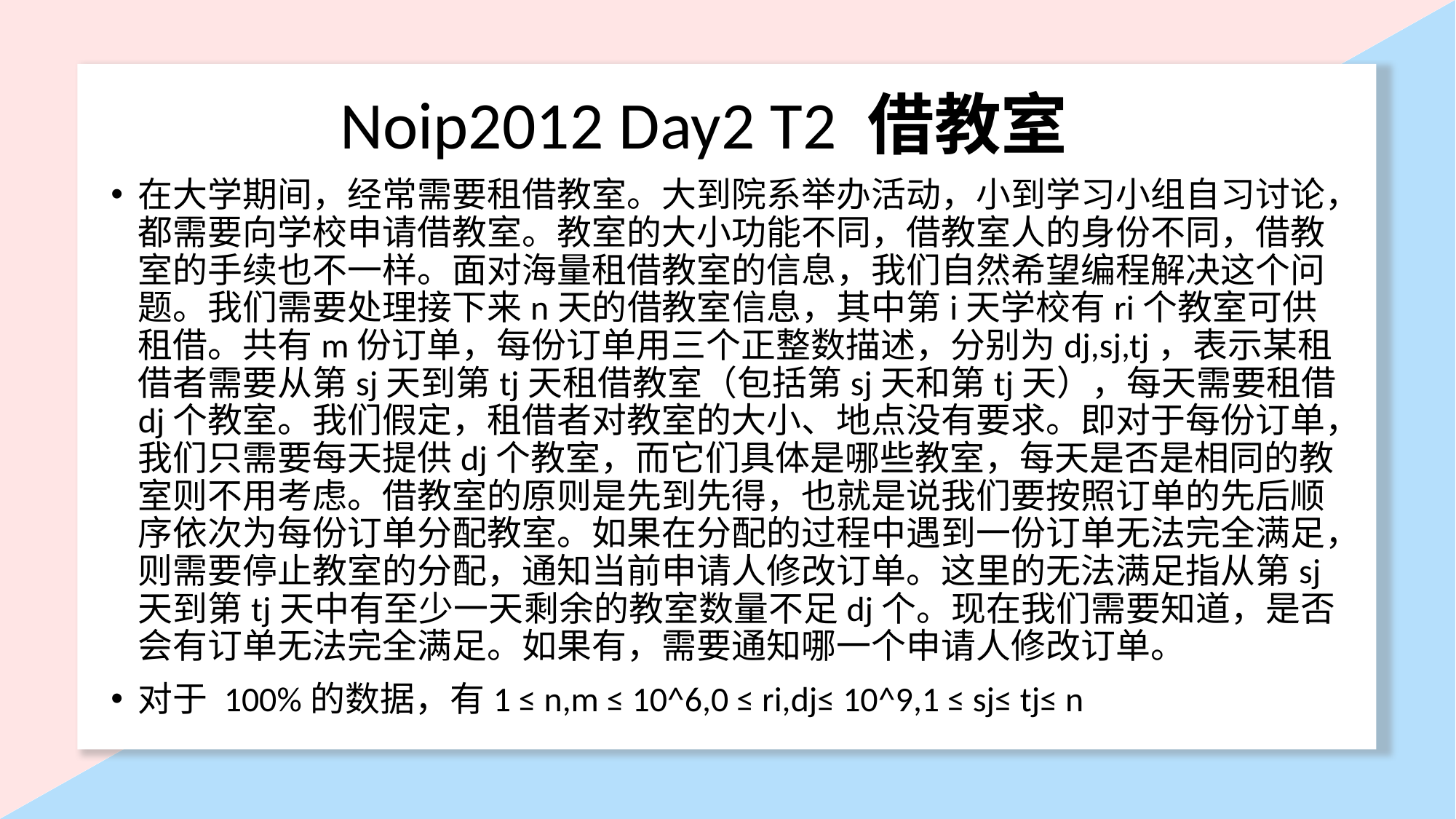

# Noip2012 Day2 T2 借教室
在大学期间，经常需要租借教室。大到院系举办活动，小到学习小组自习讨论，都需要向学校申请借教室。教室的大小功能不同，借教室人的身份不同，借教室的手续也不一样。面对海量租借教室的信息，我们自然希望编程解决这个问题。我们需要处理接下来n天的借教室信息，其中第i天学校有ri个教室可供租借。共有m份订单，每份订单用三个正整数描述，分别为dj,sj,tj，表示某租借者需要从第sj天到第tj天租借教室（包括第sj天和第tj天），每天需要租借dj个教室。我们假定，租借者对教室的大小、地点没有要求。即对于每份订单，我们只需要每天提供dj个教室，而它们具体是哪些教室，每天是否是相同的教室则不用考虑。借教室的原则是先到先得，也就是说我们要按照订单的先后顺序依次为每份订单分配教室。如果在分配的过程中遇到一份订单无法完全满足，则需要停止教室的分配，通知当前申请人修改订单。这里的无法满足指从第sj天到第tj天中有至少一天剩余的教室数量不足dj个。现在我们需要知道，是否会有订单无法完全满足。如果有，需要通知哪一个申请人修改订单。
对于 100%的数据，有1 ≤ n,m ≤ 10^6,0 ≤ ri,dj≤ 10^9,1 ≤ sj≤ tj≤ n